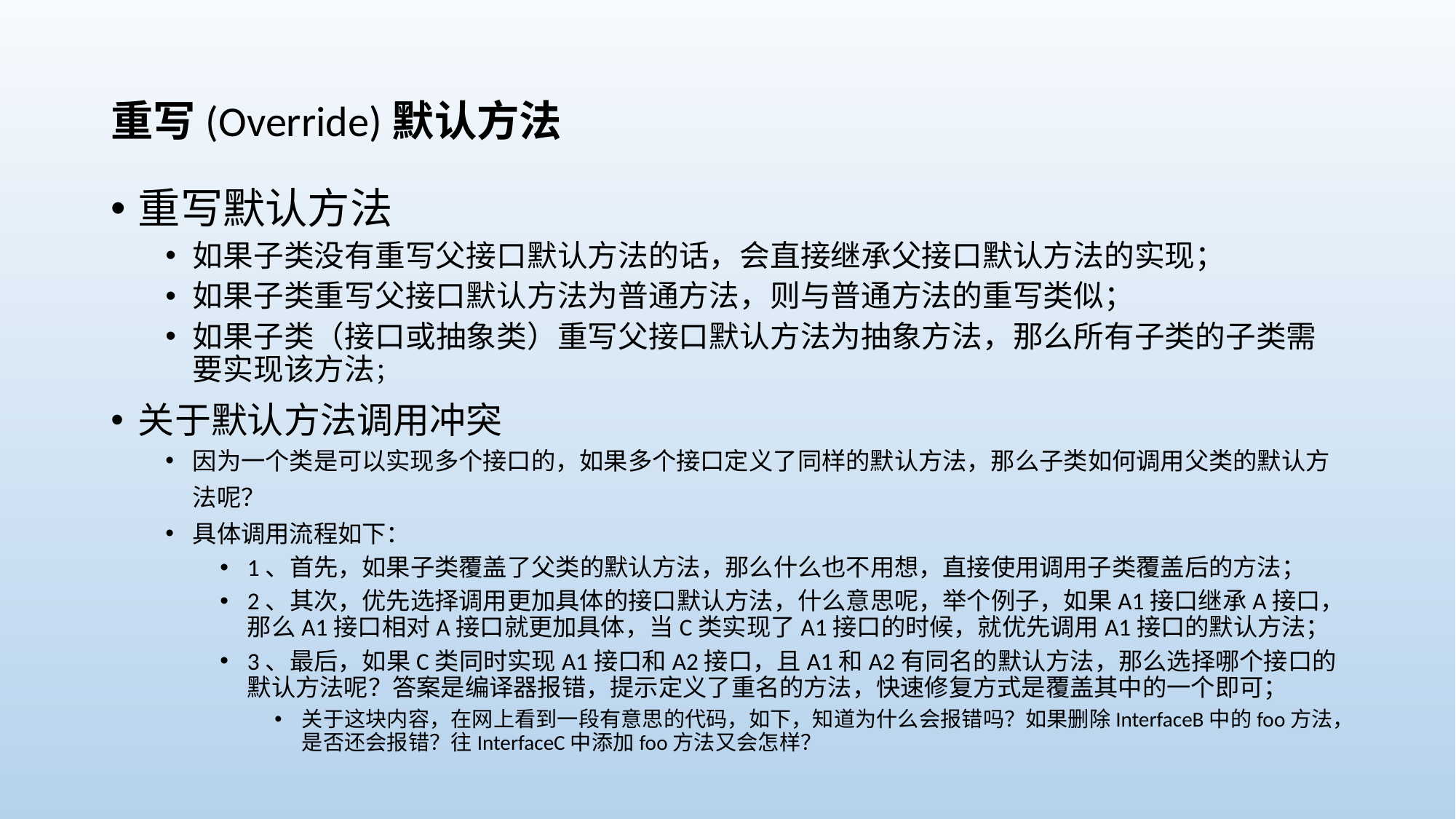

# 重写(Override)默认方法
重写默认方法
如果子类没有重写父接口默认方法的话，会直接继承父接口默认方法的实现；
如果子类重写父接口默认方法为普通方法，则与普通方法的重写类似；
如果子类（接口或抽象类）重写父接口默认方法为抽象方法，那么所有子类的子类需要实现该方法；
关于默认方法调用冲突
因为一个类是可以实现多个接口的，如果多个接口定义了同样的默认方法，那么子类如何调用父类的默认方法呢？
具体调用流程如下：
1、首先，如果子类覆盖了父类的默认方法，那么什么也不用想，直接使用调用子类覆盖后的方法；
2、其次，优先选择调用更加具体的接口默认方法，什么意思呢，举个例子，如果A1接口继承A接口，那么A1接口相对A接口就更加具体，当C类实现了A1接口的时候，就优先调用A1接口的默认方法；
3、最后，如果C类同时实现A1接口和A2接口，且A1和A2有同名的默认方法，那么选择哪个接口的默认方法呢？答案是编译器报错，提示定义了重名的方法，快速修复方式是覆盖其中的一个即可；
关于这块内容，在网上看到一段有意思的代码，如下，知道为什么会报错吗？如果删除InterfaceB中的foo方法，是否还会报错？往InterfaceC中添加foo方法又会怎样？